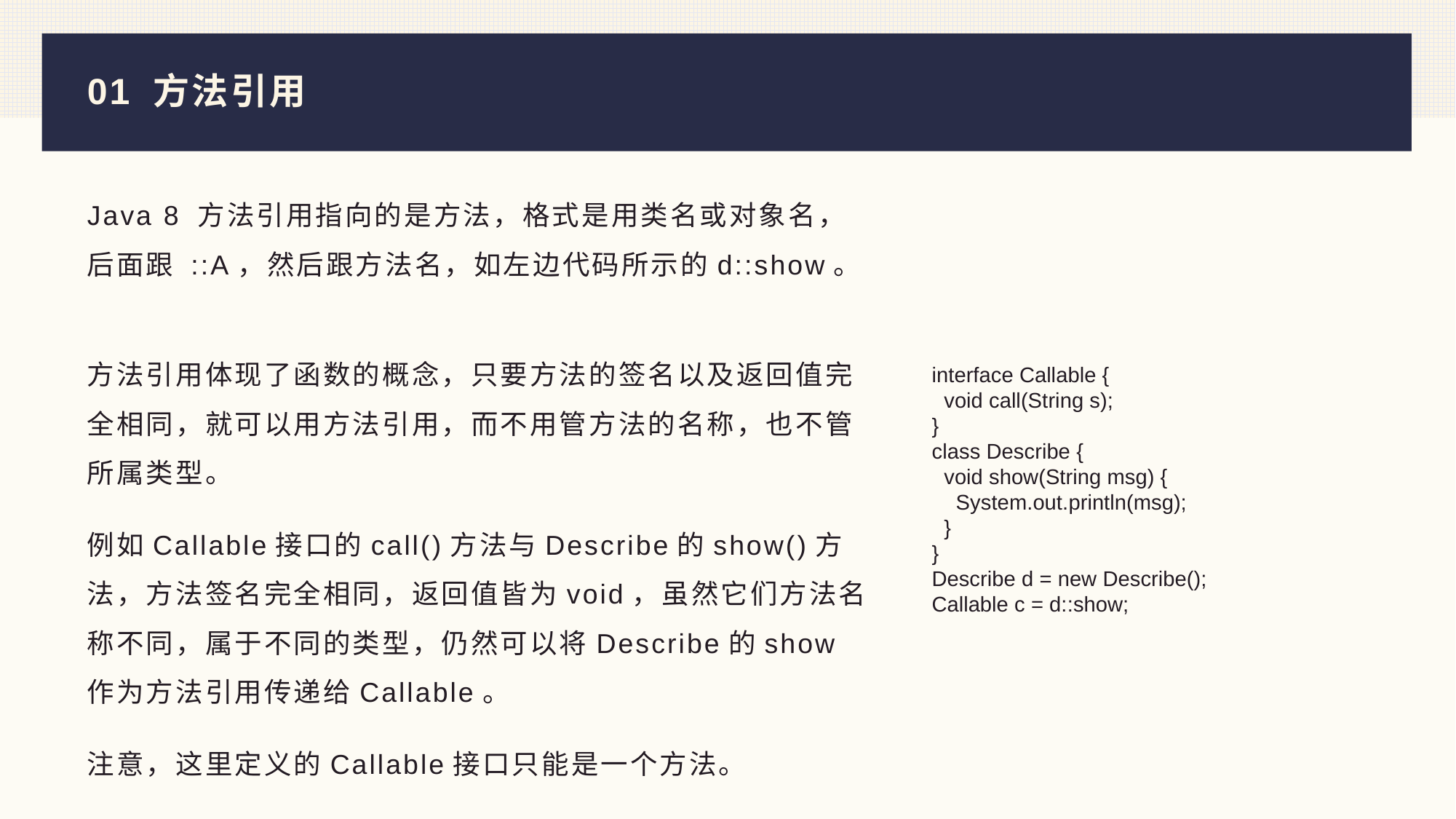

# 01 方法引用
Java 8 方法引用指向的是方法，格式是用类名或对象名，后面跟 ::A，然后跟方法名，如左边代码所示的d::show。
方法引用体现了函数的概念，只要方法的签名以及返回值完全相同，就可以用方法引用，而不用管方法的名称，也不管所属类型。
例如Callable接口的call()方法与Describe的show()方法，方法签名完全相同，返回值皆为void，虽然它们方法名称不同，属于不同的类型，仍然可以将Describe的show作为方法引用传递给Callable。
注意，这里定义的Callable接口只能是一个方法。
interface Callable {
  void call(String s);
}
class Describe {
  void show(String msg) {
    System.out.println(msg);
  }
}
Describe d = new Describe();
Callable c = d::show;